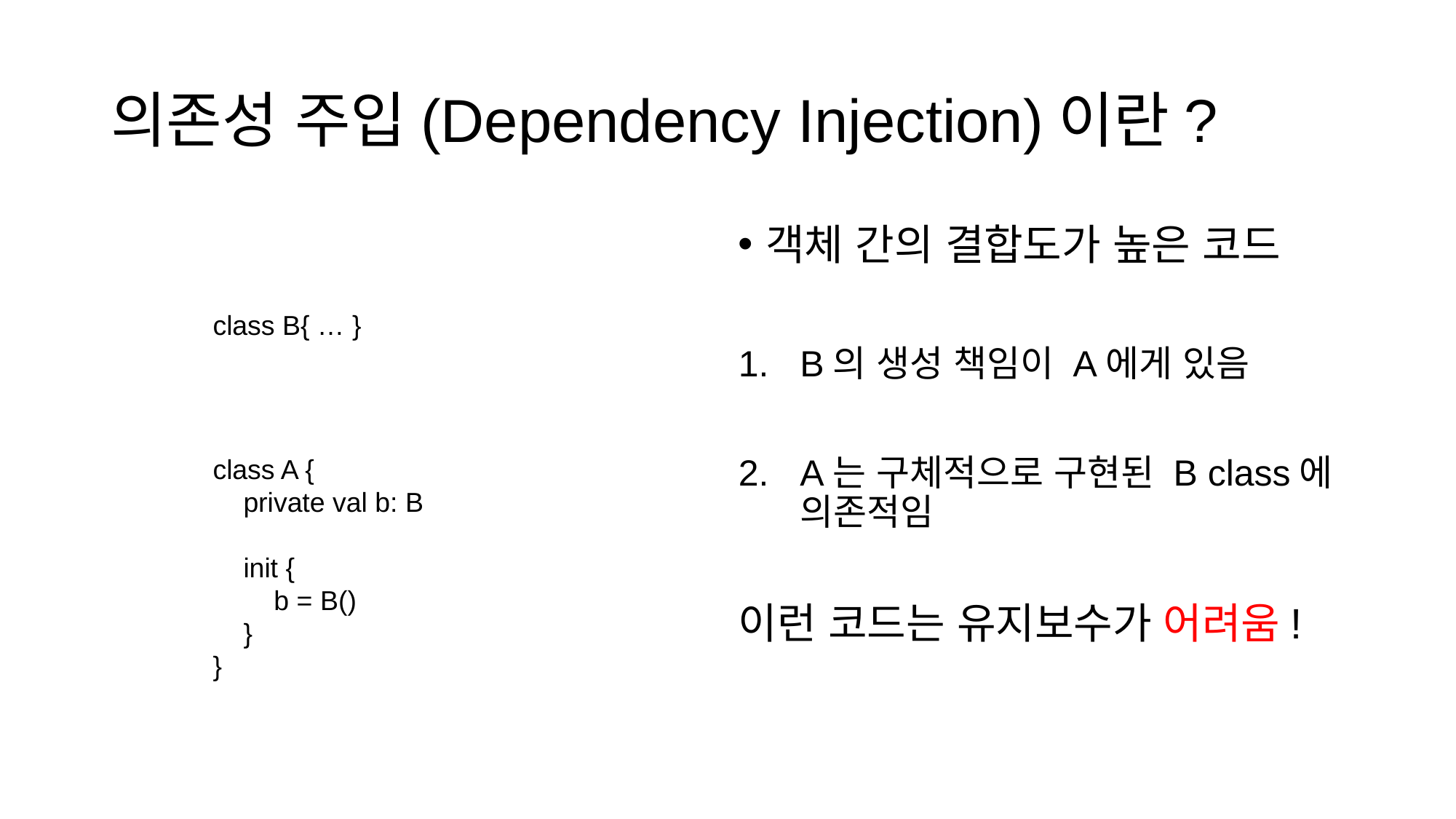

# 의존성 주입(Dependency Injection)이란?
객체 간의 결합도가 높은 코드

B의 생성 책임이 A에게 있음

A는 구체적으로 구현된 B class에 의존적임

이런 코드는 유지보수가 어려움!
class B{ … }
class A {
    private val b: B

    init {
        b = B()
    }
}